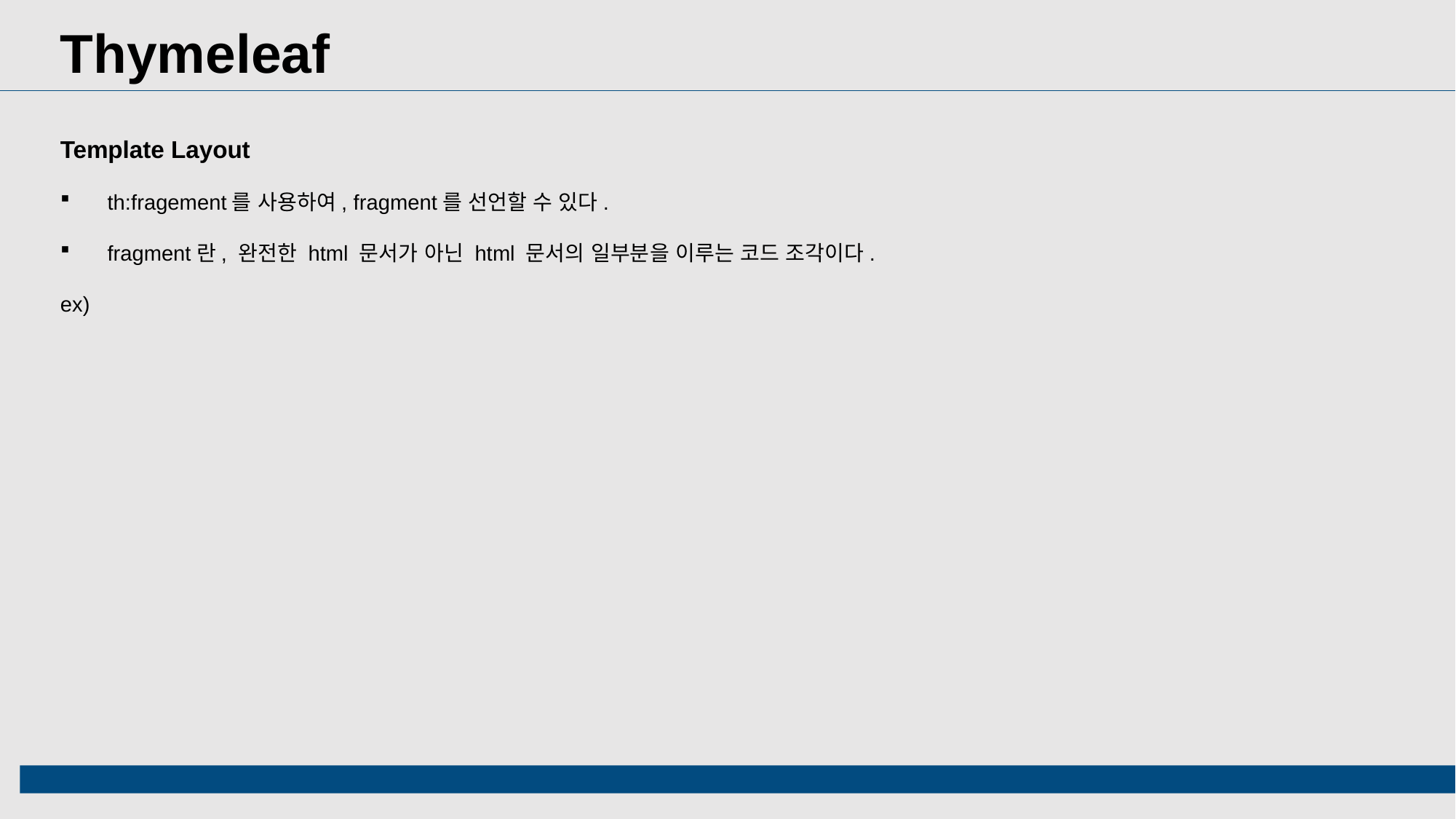

Thymeleaf
Template Layout
 th:fragement를 사용하여, fragment를 선언할 수 있다.
 fragment란, 완전한 html 문서가 아닌 html 문서의 일부분을 이루는 코드 조각이다.
ex)